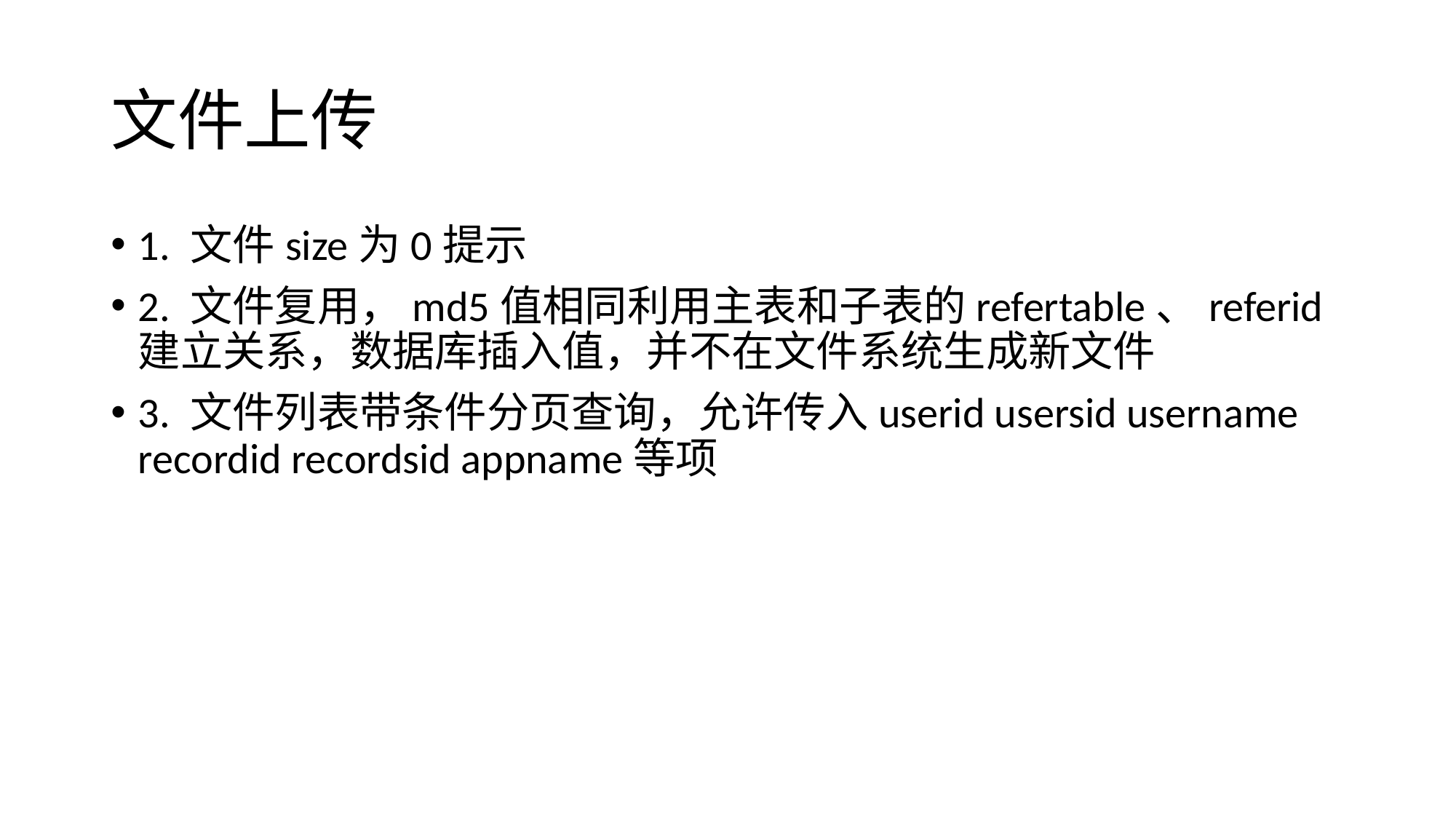

# 文件上传
1. 文件size为0提示
2. 文件复用，md5值相同利用主表和子表的refertable、referid建立关系，数据库插入值，并不在文件系统生成新文件
3. 文件列表带条件分页查询，允许传入userid usersid username recordid recordsid appname等项